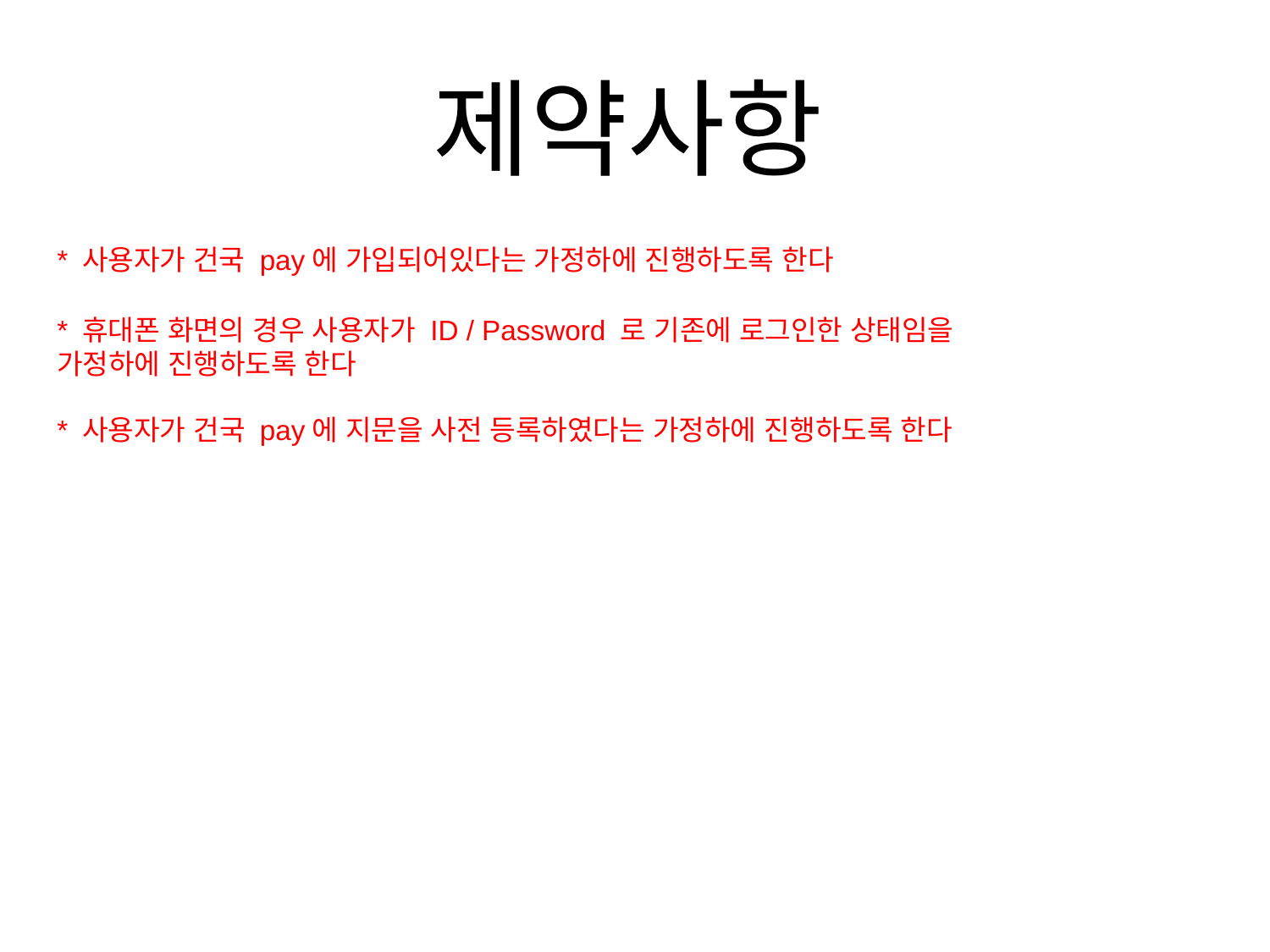

제약사항
* 사용자가 건국 pay에 가입되어있다는 가정하에 진행하도록 한다
* 휴대폰 화면의 경우 사용자가 ID / Password 로 기존에 로그인한 상태임을
가정하에 진행하도록 한다
* 사용자가 건국 pay에 지문을 사전 등록하였다는 가정하에 진행하도록 한다